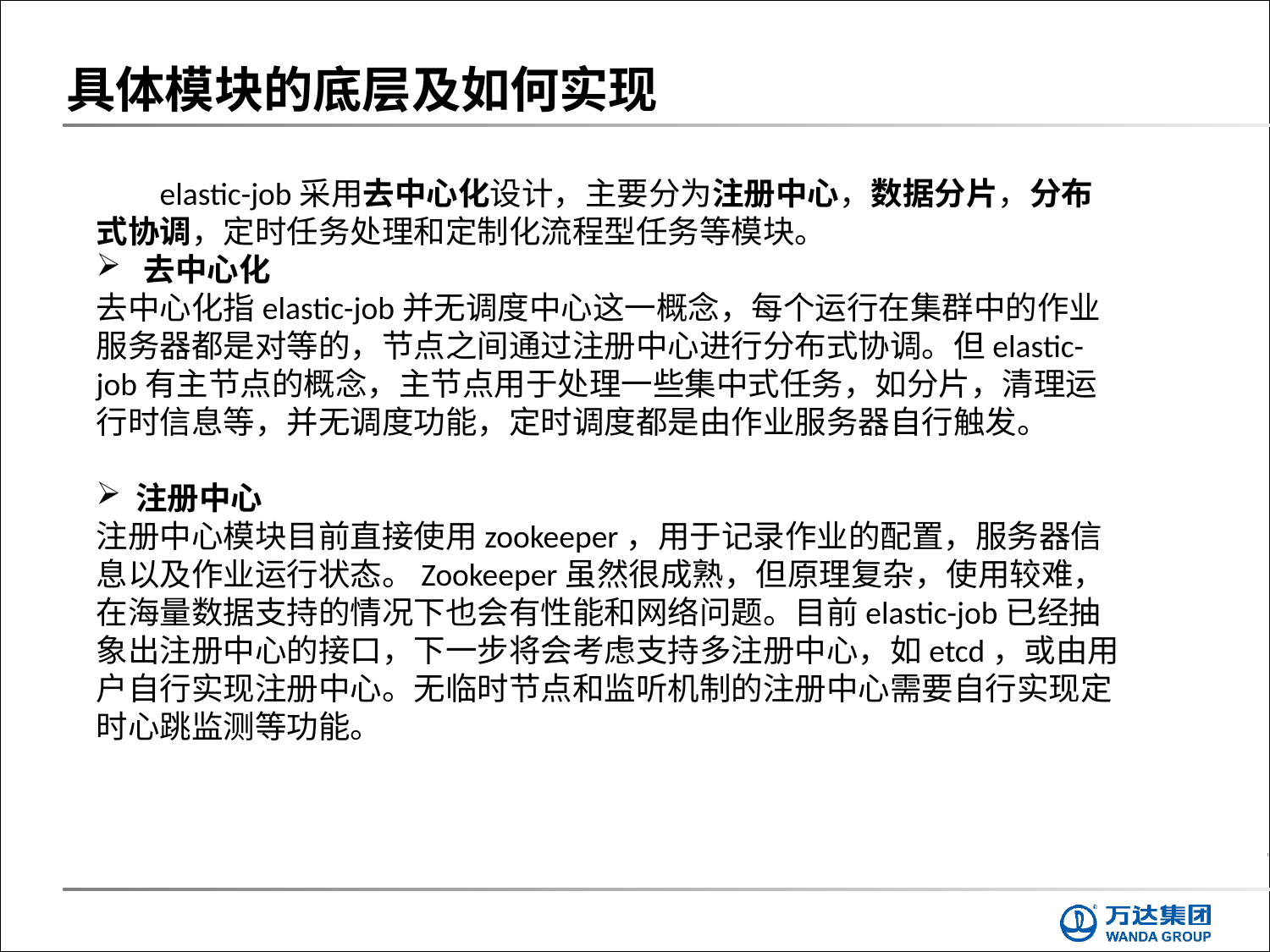

# 具体模块的底层及如何实现
elastic-job采用去中心化设计，主要分为注册中心，数据分片，分布式协调，定时任务处理和定制化流程型任务等模块。
去中心化
去中心化指elastic-job并无调度中心这一概念，每个运行在集群中的作业服务器都是对等的，节点之间通过注册中心进行分布式协调。但elastic-job有主节点的概念，主节点用于处理一些集中式任务，如分片，清理运行时信息等，并无调度功能，定时调度都是由作业服务器自行触发。

注册中心
注册中心模块目前直接使用zookeeper，用于记录作业的配置，服务器信息以及作业运行状态。Zookeeper虽然很成熟，但原理复杂，使用较难，在海量数据支持的情况下也会有性能和网络问题。目前elastic-job已经抽象出注册中心的接口，下一步将会考虑支持多注册中心，如etcd，或由用户自行实现注册中心。无临时节点和监听机制的注册中心需要自行实现定时心跳监测等功能。